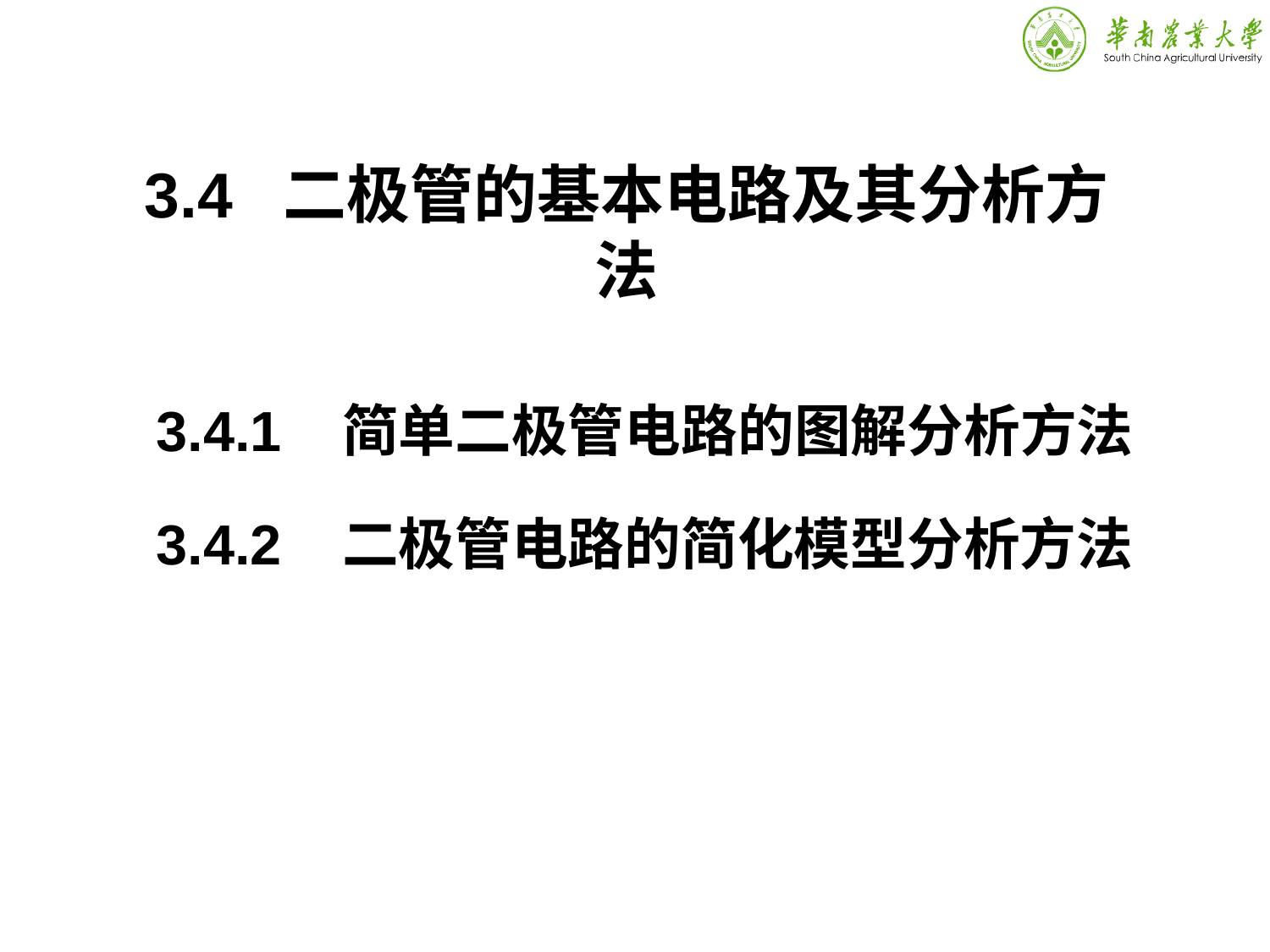

# 3.4  二极管的基本电路及其分析方法

3.4.1   简单二极管电路的图解分析方法
3.4.2   二极管电路的简化模型分析方法